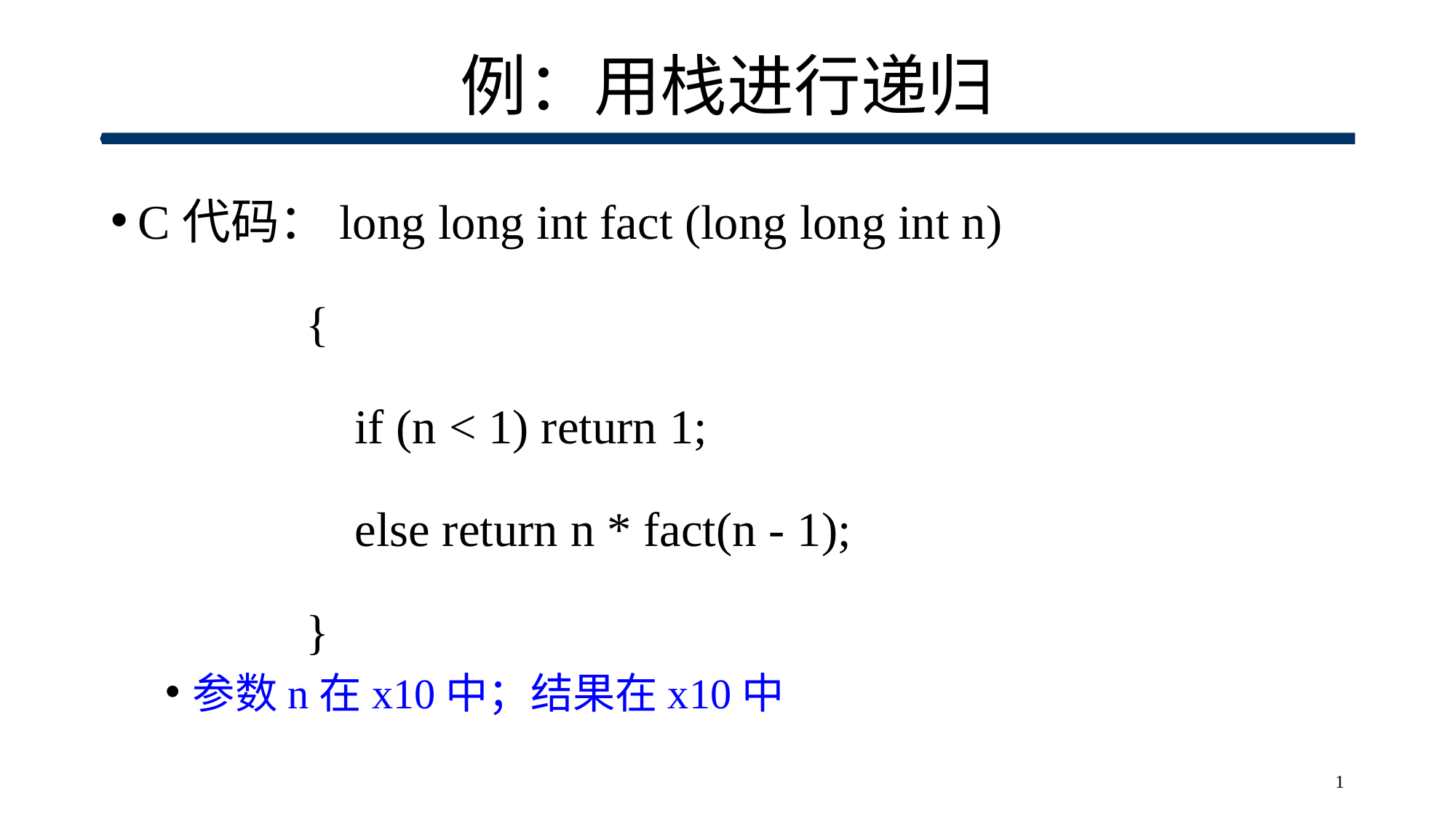

# 例：用栈进行递归
C代码：long long int fact (long long int n)
                {
                    if (n < 1) return 1;
                    else return n * fact(n - 1);
                }
参数n在x10中；结果在x10中
1